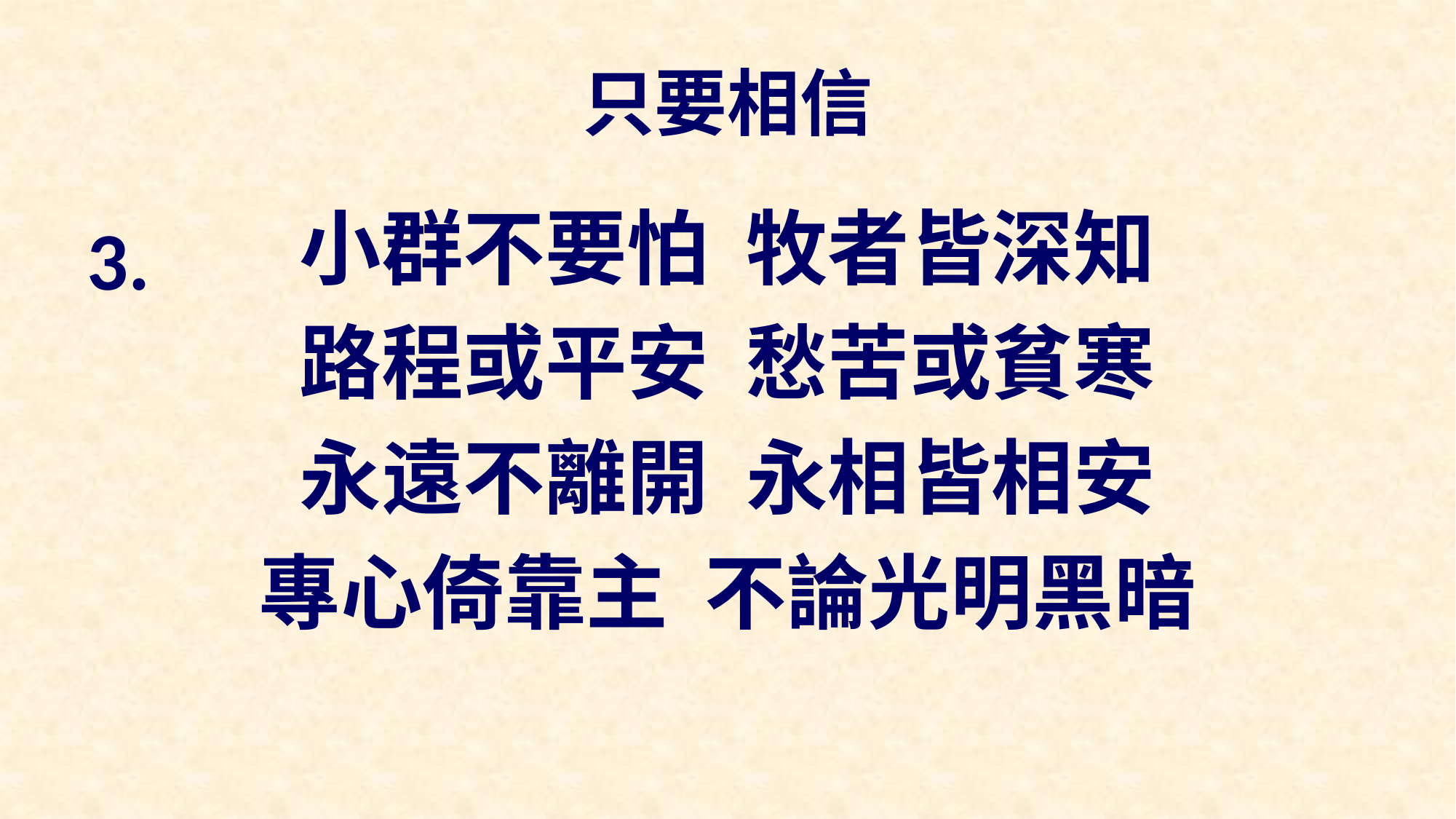

# 只要相信
小群不要怕  牧者皆深知
路程或平安  愁苦或貧寒
永遠不離開  永相皆相安
專心倚靠主  不論光明黑暗
3.